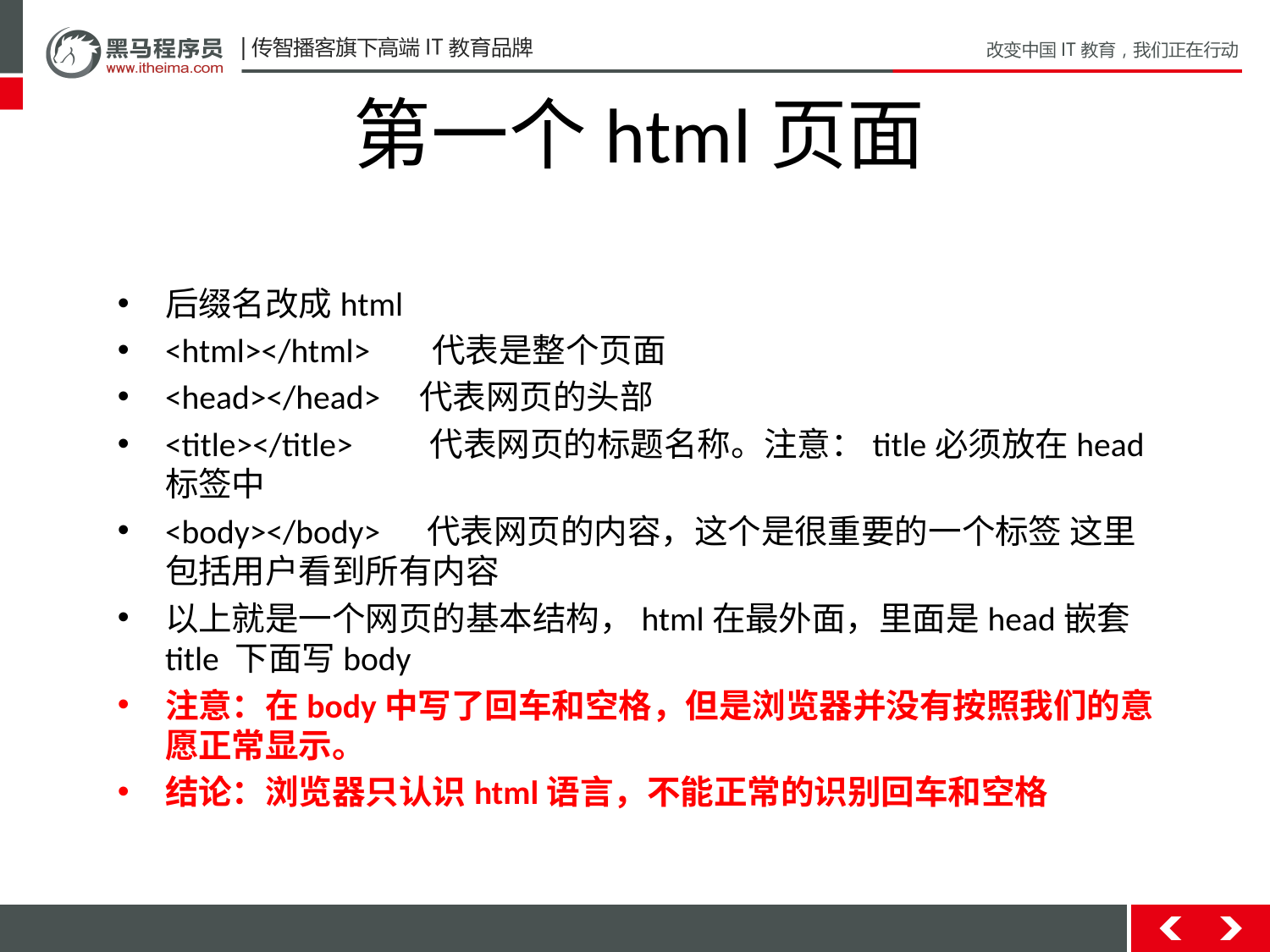

第一个html页面
后缀名改成html
<html></html>       代表是整个页面
<head></head>    代表网页的头部
<title></title>         代表网页的标题名称。注意：title必须放在head标签中
<body></body>     代表网页的内容，这个是很重要的一个标签 这里包括用户看到所有内容
以上就是一个网页的基本结构，html在最外面，里面是head嵌套title 下面写body
注意：在body中写了回车和空格，但是浏览器并没有按照我们的意愿正常显示。
结论：浏览器只认识html语言，不能正常的识别回车和空格